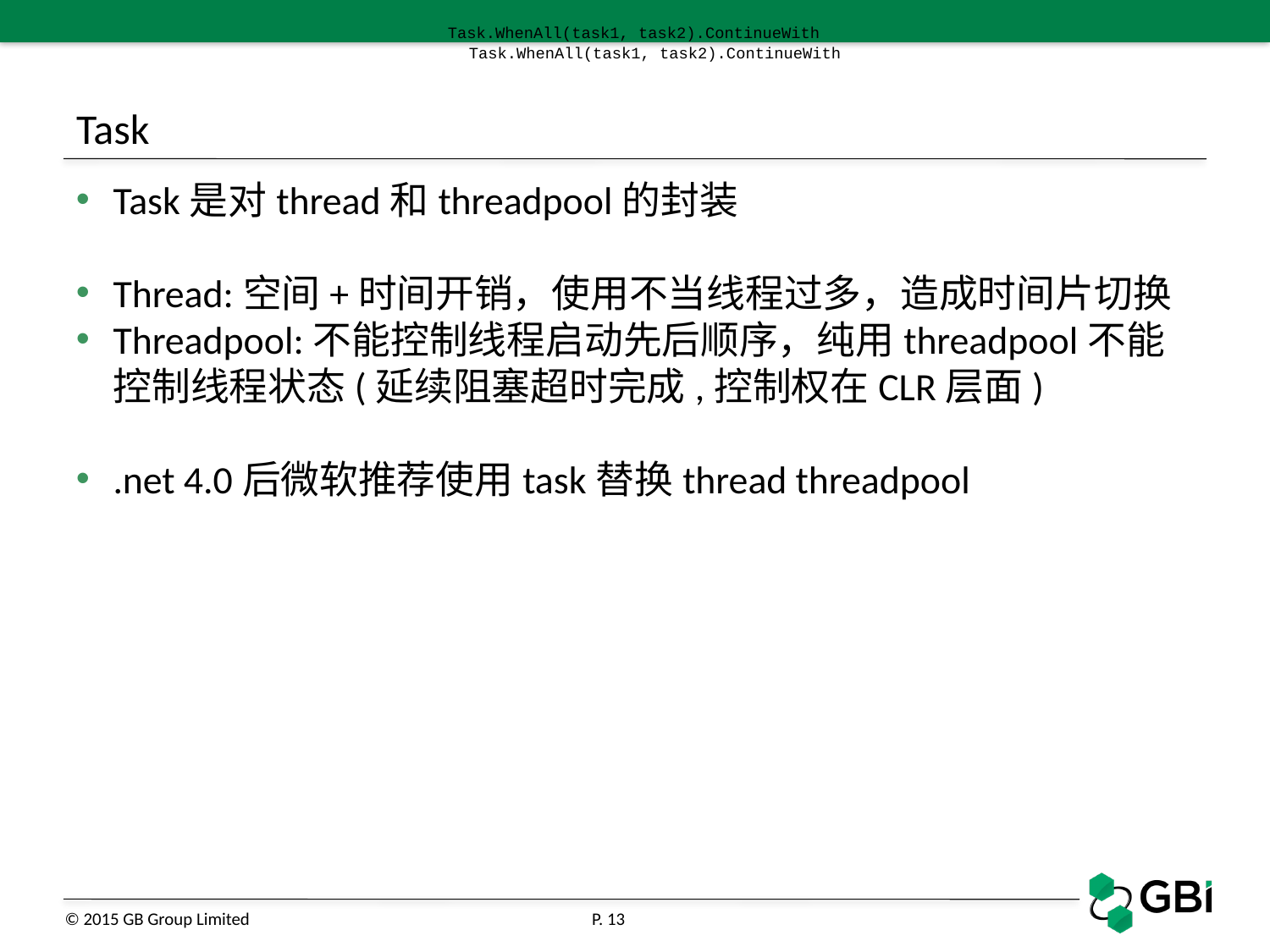

Task.WhenAll(task1, task2).ContinueWith
Task.WhenAll(task1, task2).ContinueWith
# Task
Task是对thread和threadpool的封装

Thread:空间+时间开销，使用不当线程过多，造成时间片切换
Threadpool:不能控制线程启动先后顺序，纯用threadpool不能控制线程状态(延续阻塞超时完成,控制权在CLR层面)

.net 4.0后微软推荐使用task替换thread threadpool